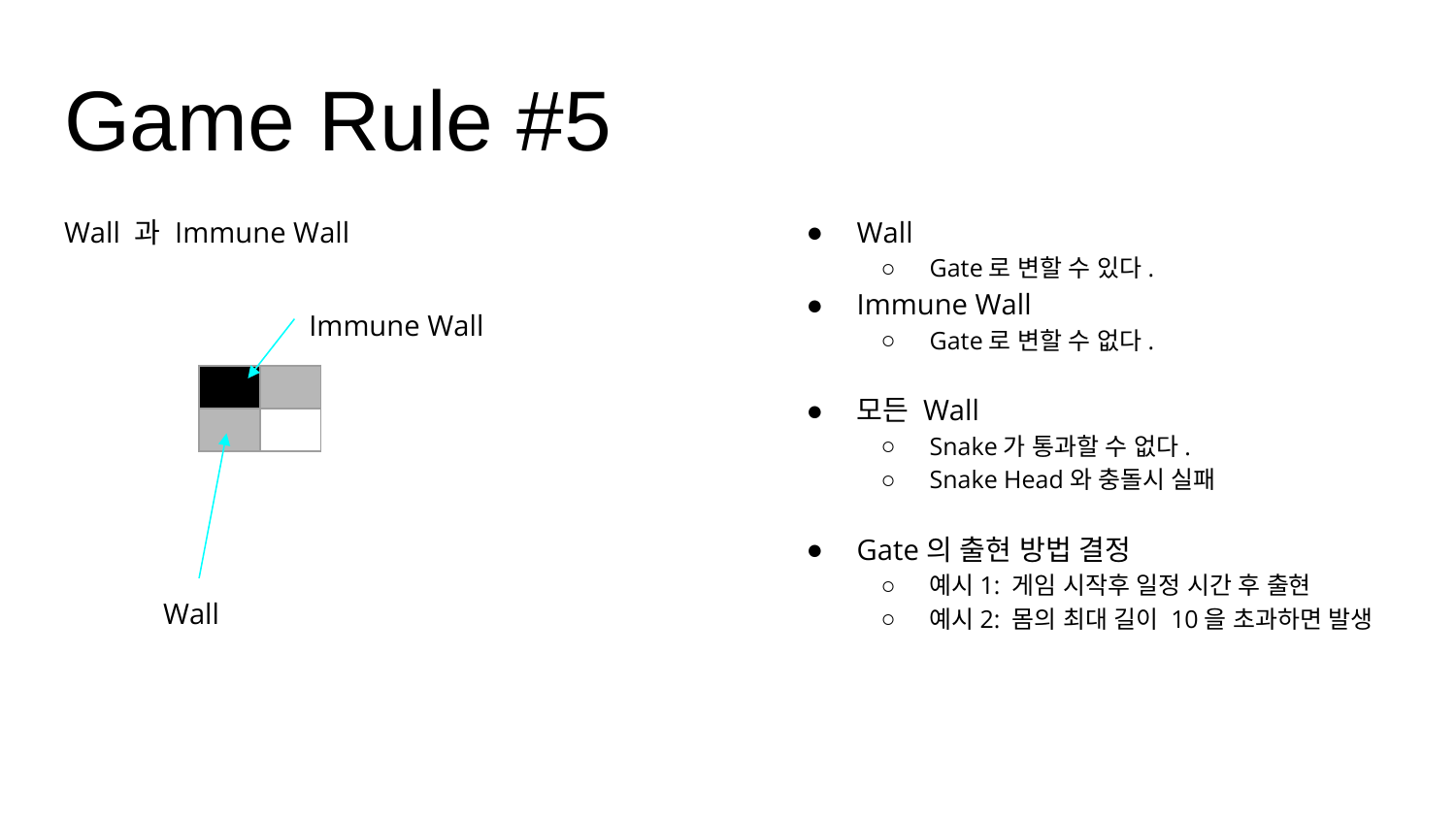

# Game Rule #5
Wall 과 Immune Wall

Wall
Gate로 변할 수 있다.
Immune Wall
Gate로 변할 수 없다.
모든 Wall
Snake가 통과할 수 없다.
Snake Head와 충돌시 실패
Gate의 출현 방법 결정
예시1: 게임 시작후 일정 시간 후 출현
예시2: 몸의 최대 길이 10을 초과하면 발생

Immune Wall
|  |  |
| --- | --- |
|  |  |
Wall